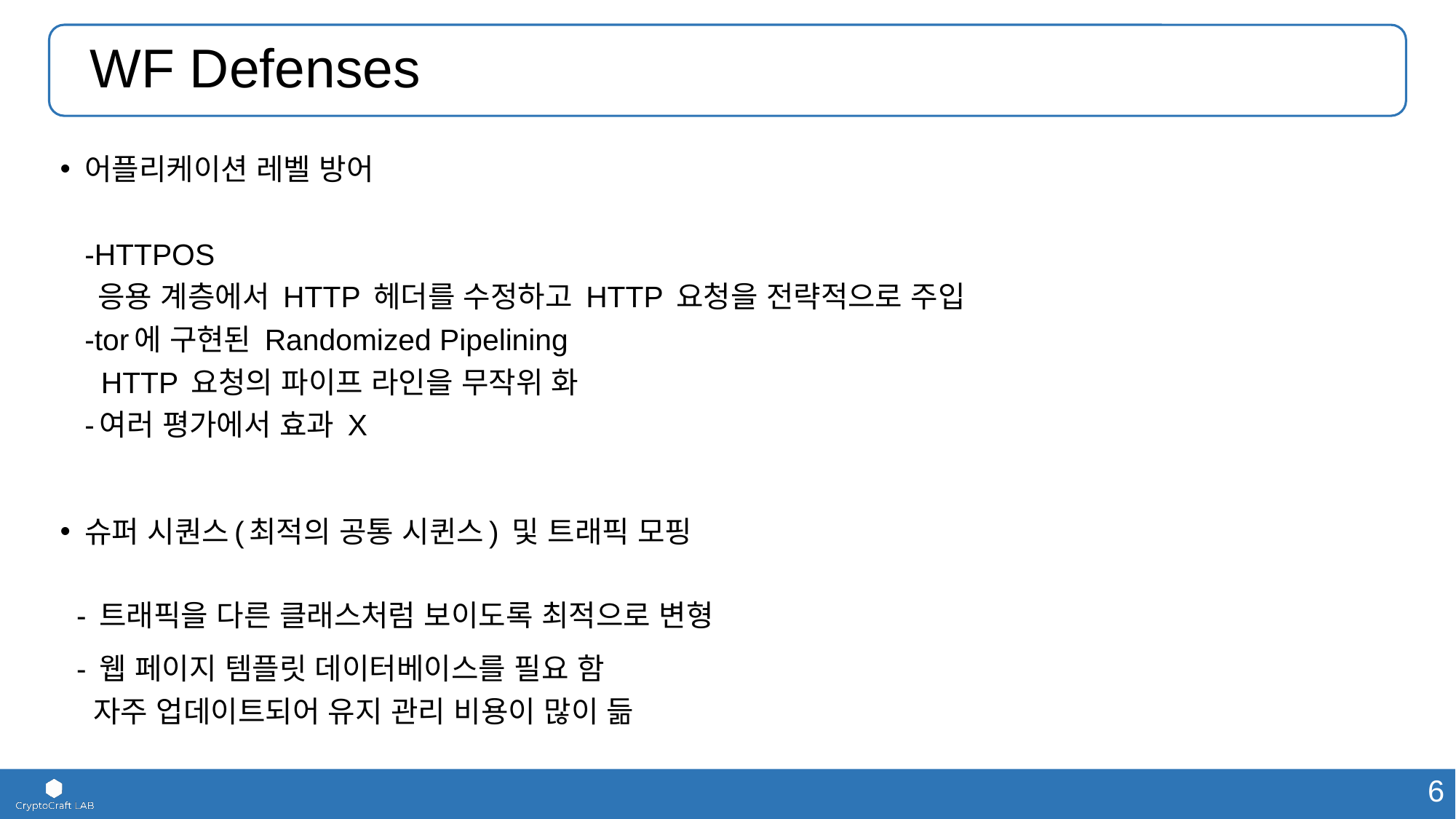

# WF Defenses
어플리케이션 레벨 방어
-HTTPOS
 응용 계층에서 HTTP 헤더를 수정하고 HTTP 요청을 전략적으로 주입
-tor에 구현된 Randomized Pipelining
  HTTP 요청의 파이프 라인을 무작위 화
-여러 평가에서 효과 X

슈퍼 시퀀스(최적의 공통 시퀸스) 및 트래픽 모핑

  - 트래픽을 다른 클래스처럼 보이도록 최적으로 변형
  - 웹 페이지 템플릿 데이터베이스를 필요 함
    자주 업데이트되어 유지 관리 비용이 많이 듦